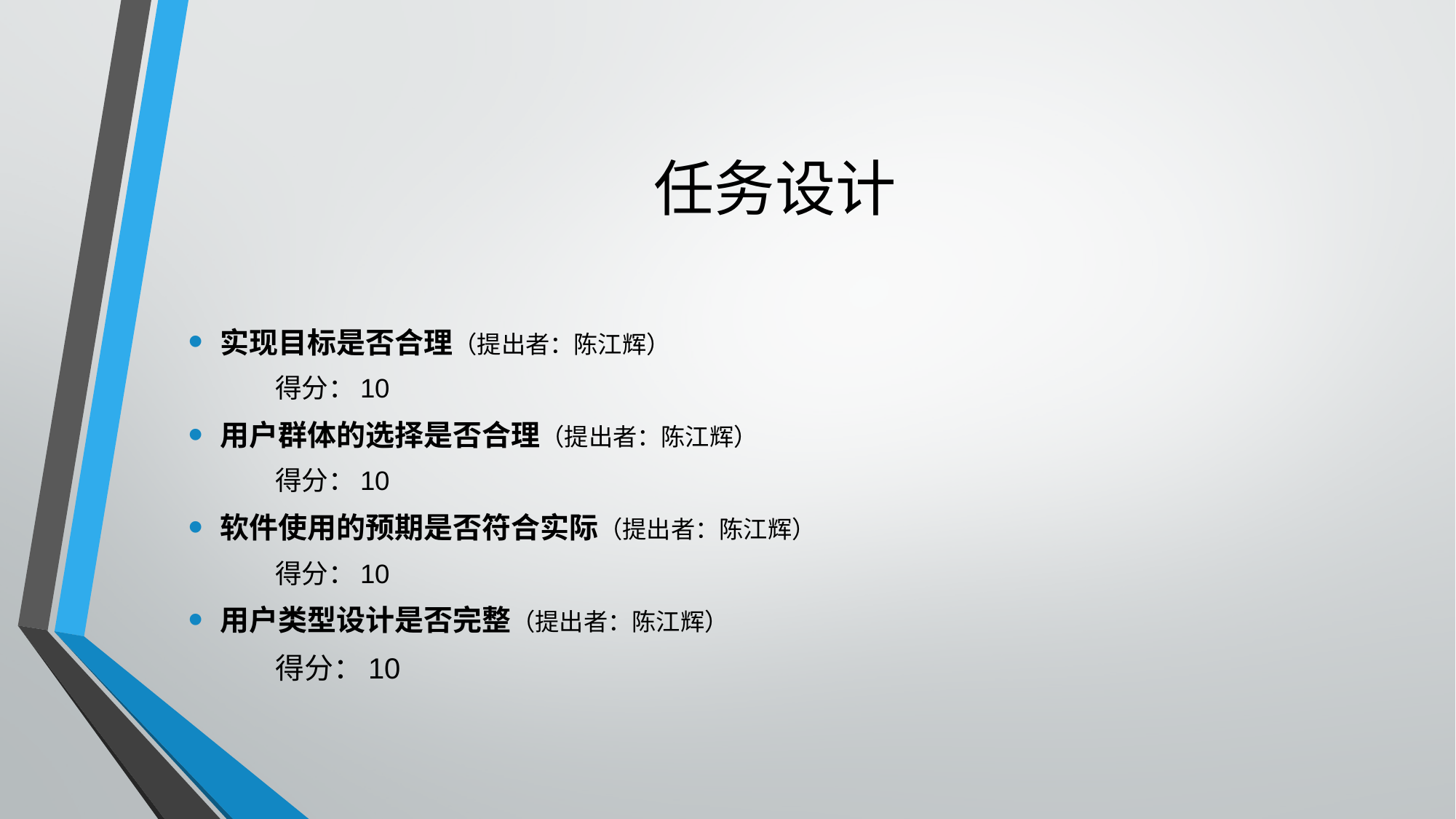

# 任务设计
实现目标是否合理（提出者：陈江辉）
	得分：10
用户群体的选择是否合理（提出者：陈江辉）
	得分：10
软件使用的预期是否符合实际（提出者：陈江辉）
	得分：10
用户类型设计是否完整（提出者：陈江辉）
	得分：10